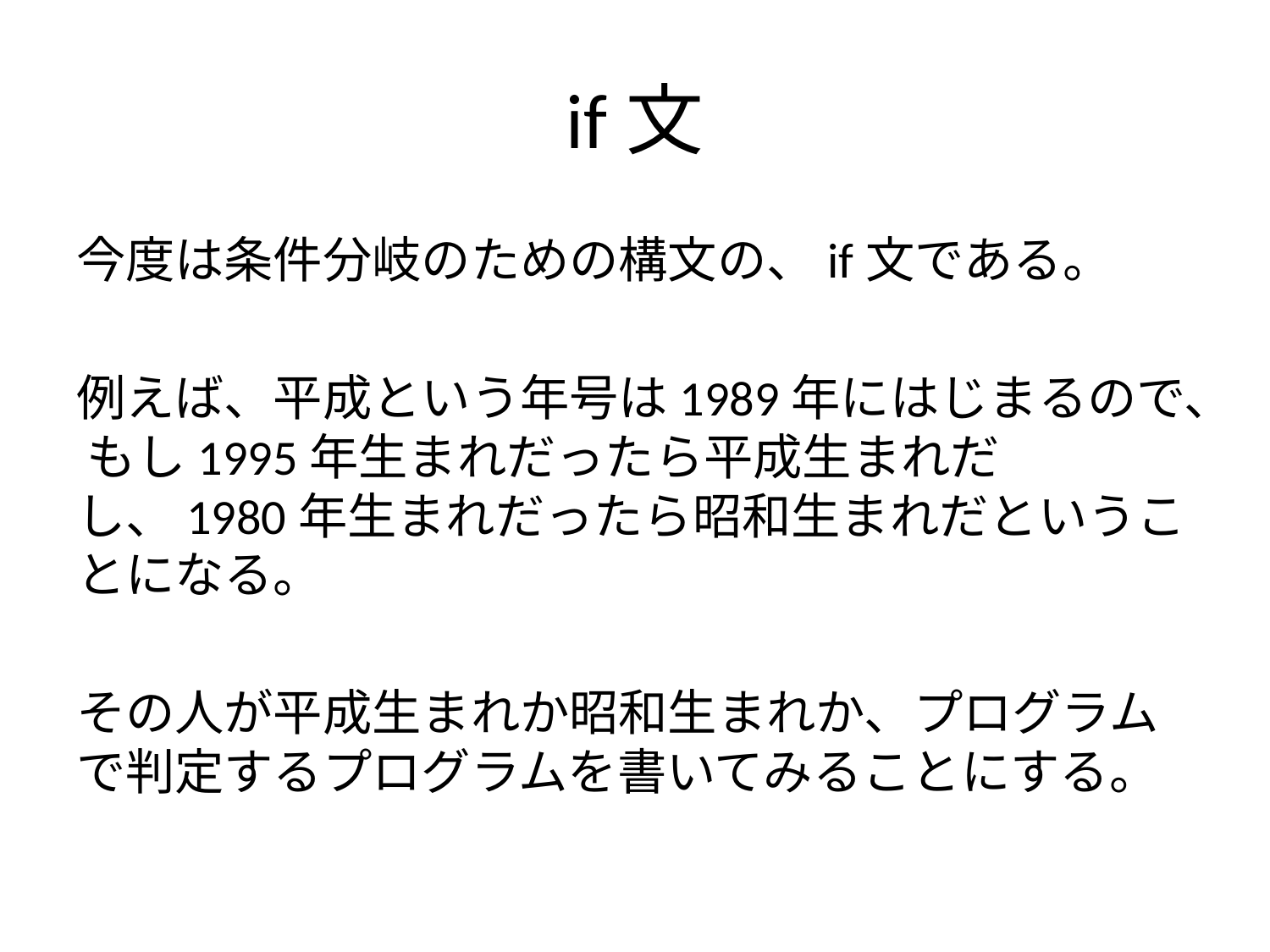

# if文
今度は条件分岐のための構文の、if文である。

例えば、平成という年号は1989年にはじまるので、 もし1995年生まれだったら平成生まれだし、1980年生まれだったら昭和生まれだということになる。

その人が平成生まれか昭和生まれか、プログラムで判定するプログラムを書いてみることにする。